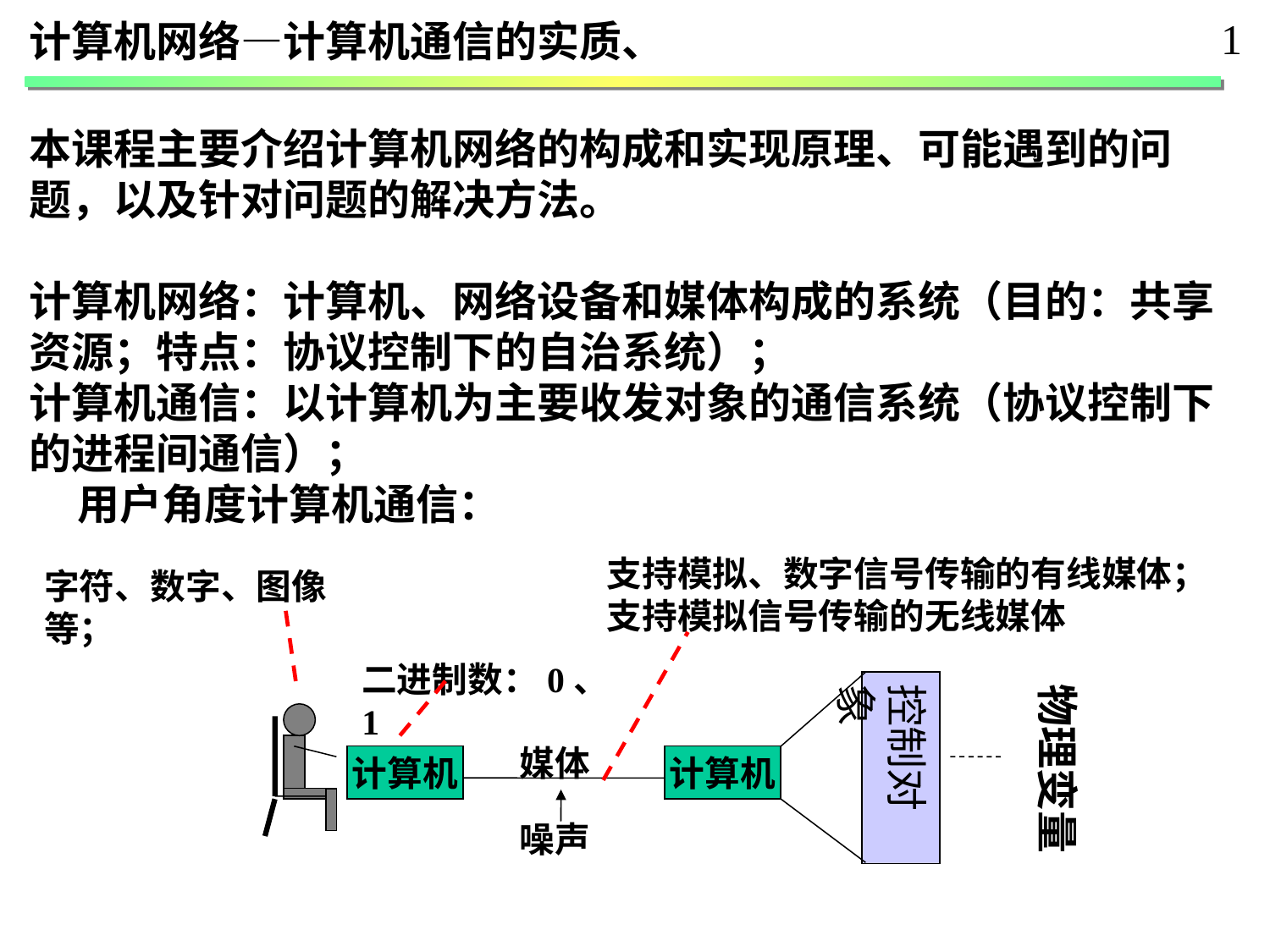

1
计算机网络—计算机通信的实质、

本课程主要介绍计算机网络的构成和实现原理、可能遇到的问题，以及针对问题的解决方法。

计算机网络：计算机、网络设备和媒体构成的系统（目的：共享资源；特点：协议控制下的自治系统）；
计算机通信：以计算机为主要收发对象的通信系统（协议控制下的进程间通信）；
    用户角度计算机通信：
支持模拟、数字信号传输的有线媒体；
支持模拟信号传输的无线媒体
字符、数字、图像等；

二进制数：0、1

噪声

控制对象
物理变量

媒体
计算机
计算机